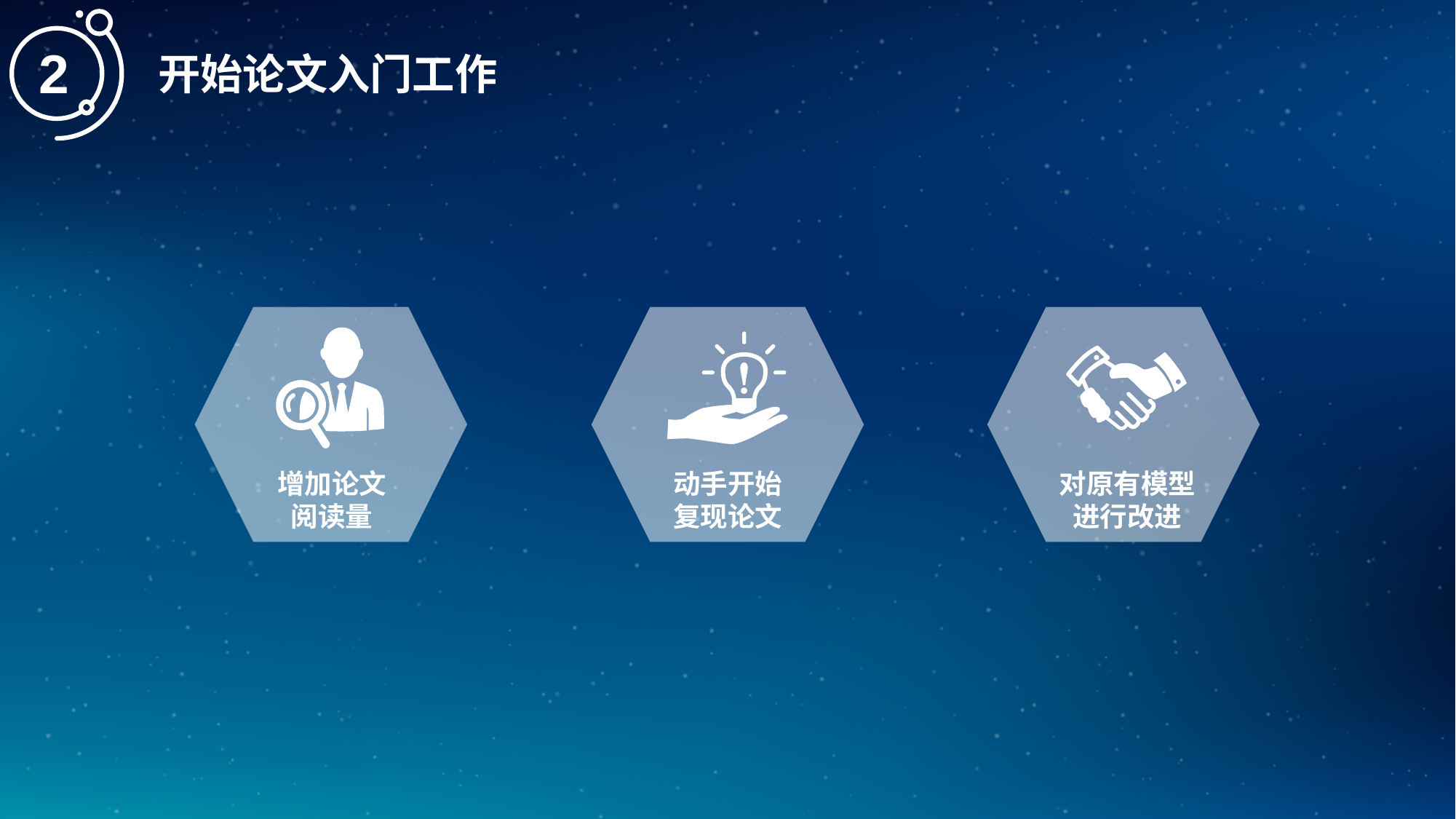

2

开始论文入门工作

增加论文
阅读量
动手开始
复现论文
对原有模型进行改进